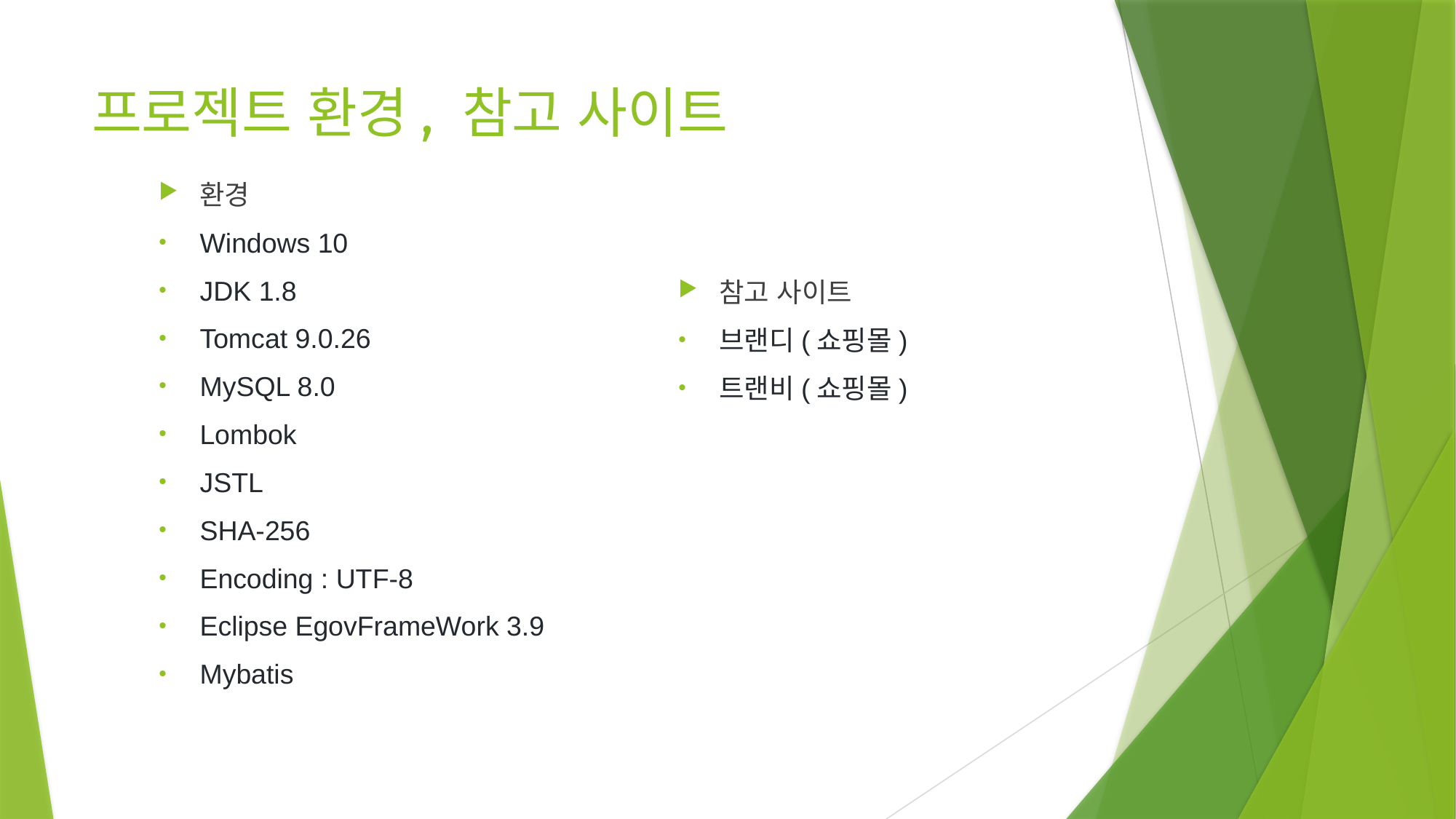

# 프로젝트 환경, 참고 사이트
환경
Windows 10
JDK 1.8
Tomcat 9.0.26
MySQL 8.0
Lombok
JSTL
SHA-256
Encoding : UTF-8
Eclipse EgovFrameWork 3.9
Mybatis

참고 사이트
브랜디(쇼핑몰)
트랜비(쇼핑몰)